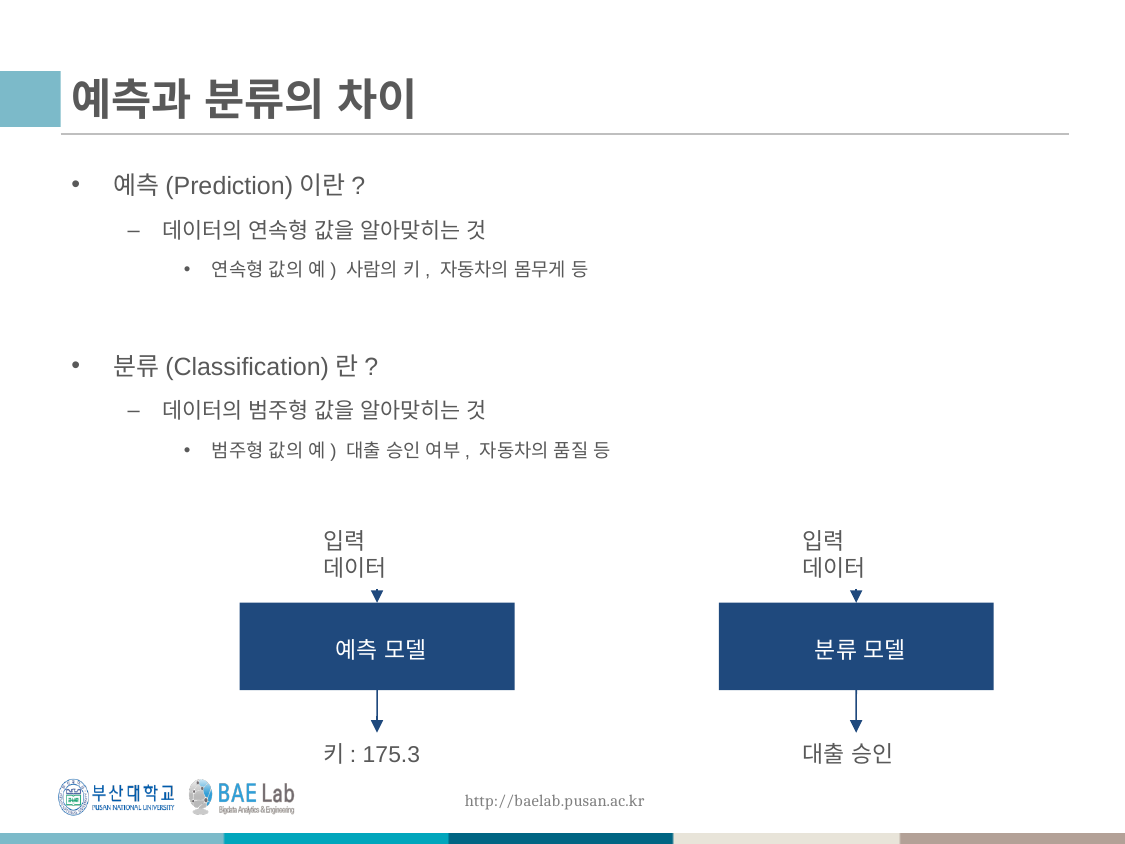

# 예측과 분류의 차이
예측(Prediction)이란?
데이터의 연속형 값을 알아맞히는 것
연속형 값의 예) 사람의 키, 자동차의 몸무게 등

분류(Classification)란?
데이터의 범주형 값을 알아맞히는 것
범주형 값의 예) 대출 승인 여부, 자동차의 품질 등
입력 데이터
입력 데이터

예측 모델
분류 모델
키: 175.3
대출 승인